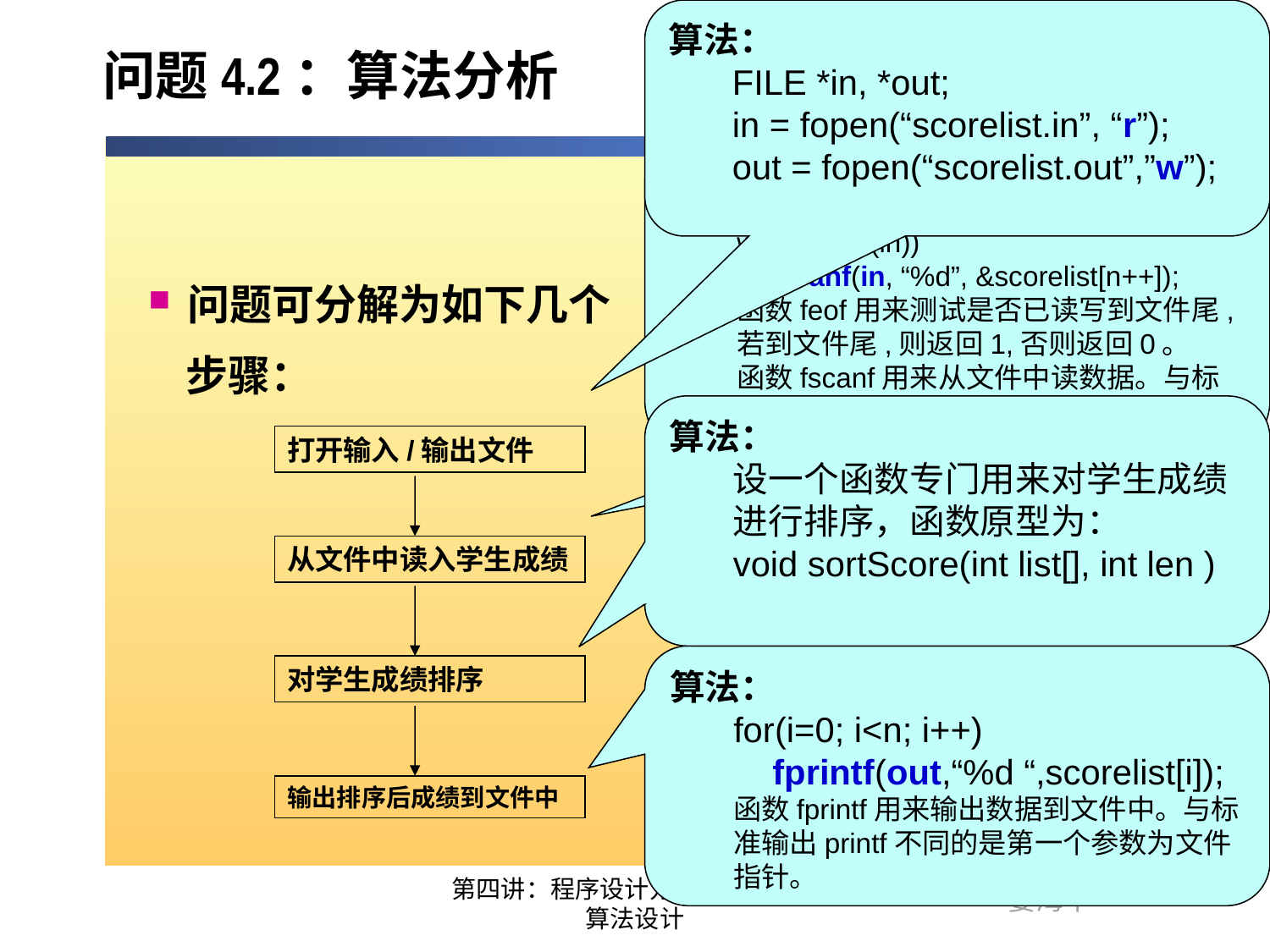

算法：
FILE *in, *out;
in = fopen(“scorelist.in”, “r”);
out = fopen(“scorelist.out”,”w”);
# 问题4.2：算法分析
算法：
int socrelist[NUM],n=0;
while(!feof(in))
    fscanf(in, “%d”, &scorelist[n++]);
函数feof用来测试是否已读写到文件尾,若到文件尾,则返回1,否则返回0。
函数fscanf用来从文件中读数据。与标准输入scanf不同的是第一个参数为文件指针。

问题可分解为如下几个
步骤：
算法：
设一个函数专门用来对学生成绩进行排序，函数原型为：
void sortScore(int list[], int len )
打开输入/输出文件

从文件中读入学生成绩

对学生成绩排序

输出排序后成绩到文件中
算法：
for(i=0; i<n; i++)
    fprintf(out,“%d “,scorelist[i]);
函数fprintf用来输出数据到文件中。与标准输出printf不同的是第一个参数为文件指针。

第四讲：程序设计方法-模块化与算法设计
21